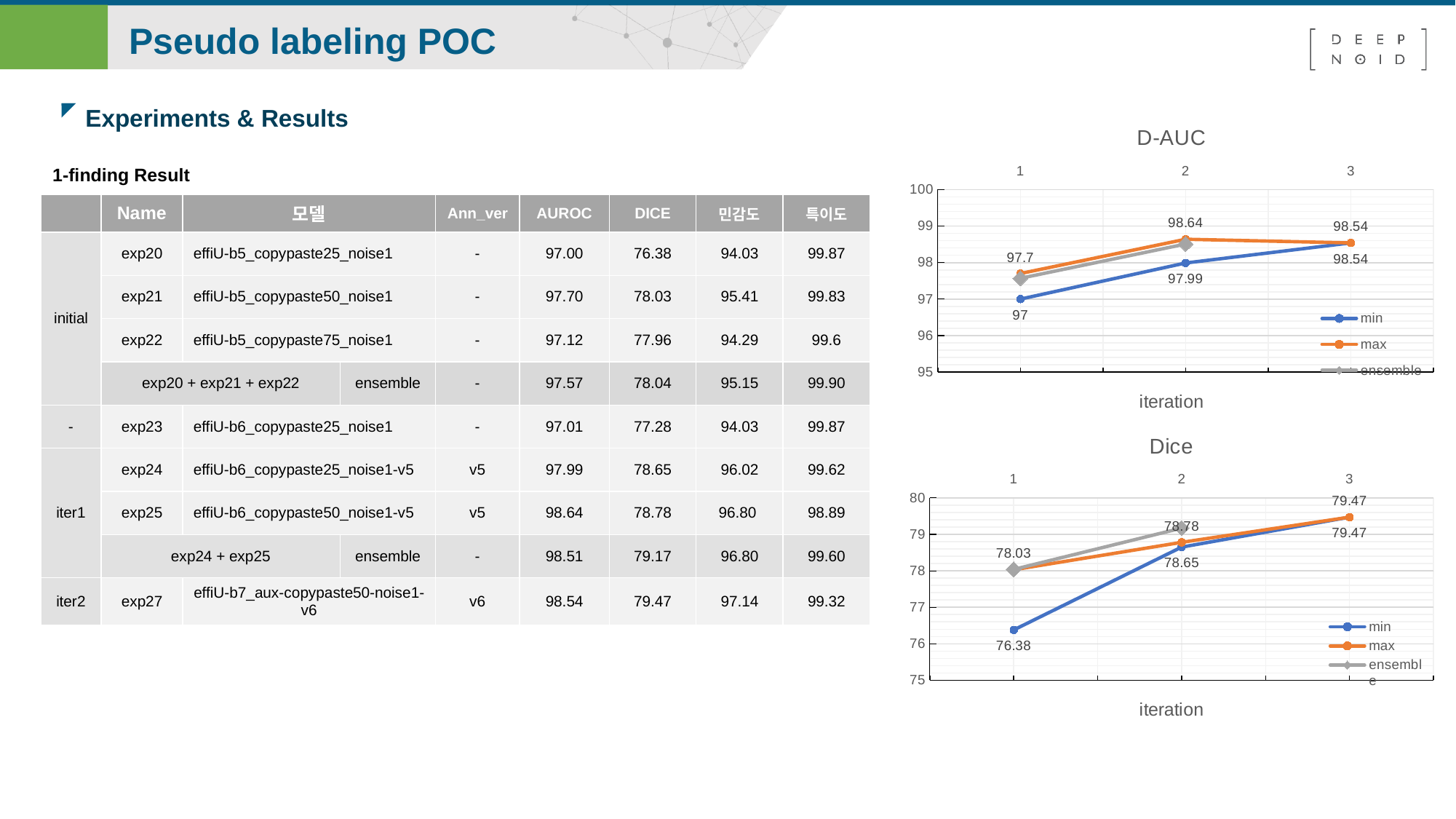

II 01.
Pseudo labeling POC
Experiments & Results

### Chart: D-AUC

| Category | min | max | ensemble |
|---|---|---|---|
1-finding Result
|  | Name | 모델 |  | Ann\_ver | AUROC | DICE | 민감도 | 특이도 |
| --- | --- | --- | --- | --- | --- | --- | --- | --- |
| initial | exp20 | effiU-b5\_copypaste25\_noise1 |  | - | 97.00 | 76.38 | 94.03 | 99.87 |
|  | exp21 | effiU-b5\_copypaste50\_noise1 |  | - | 97.70 | 78.03 | 95.41 | 99.83 |
|  | exp22 | effiU-b5\_copypaste75\_noise1 |  | - | 97.12 | 77.96 | 94.29 | 99.6 |
|  | exp20 + exp21 + exp22 |  | ensemble | - | 97.57 | 78.04 | 95.15 | 99.90 |
| - | exp23 | effiU-b6\_copypaste25\_noise1 |  | - | 97.01 | 77.28 | 94.03 | 99.87 |
| iter1 | exp24 | effiU-b6\_copypaste25\_noise1-v5 |  | v5 | 97.99 | 78.65 | 96.02 | 99.62 |
|  | exp25 | effiU-b6\_copypaste50\_noise1-v5 |  | v5 | 98.64 | 78.78 | 96.80 | 98.89 |
|  | exp24 + exp25 |  | ensemble | - | 98.51 | 79.17 | 96.80 | 99.60 |
| iter2 | exp27 | effiU-b7\_aux-copypaste50-noise1-v6 |  | v6 | 98.54 | 79.47 | 97.14 | 99.32 |

### Chart: Dice

| Category | min | max | ensemble |
|---|---|---|---|